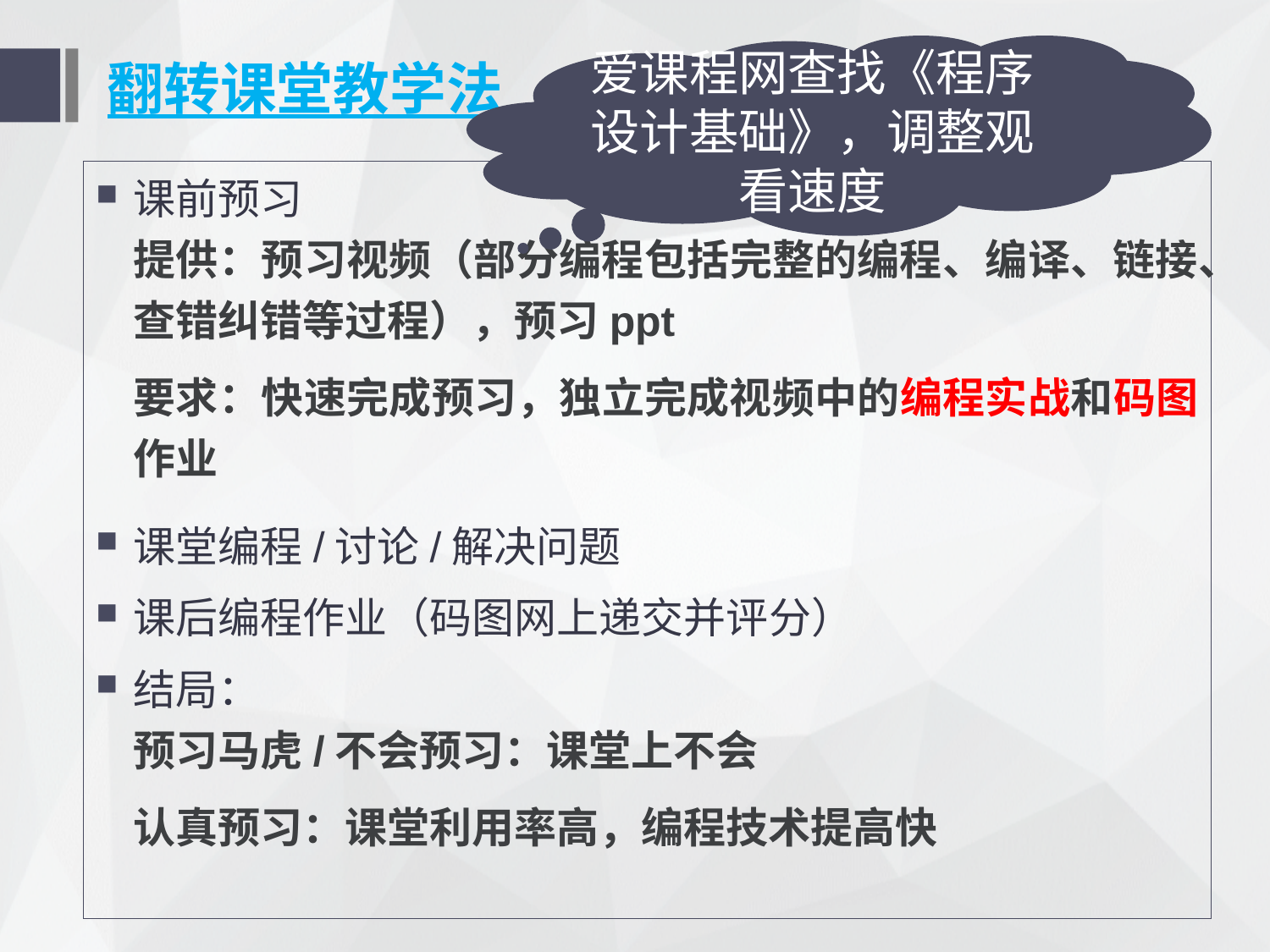

# 翻转课堂教学法
爱课程网查找《程序设计基础》，调整观看速度
课前预习
提供：预习视频（部分编程包括完整的编程、编译、链接、查错纠错等过程），预习ppt
要求：快速完成预习，独立完成视频中的编程实战和码图作业
课堂编程/讨论/解决问题
课后编程作业（码图网上递交并评分）
结局：
预习马虎/不会预习：课堂上不会
认真预习：课堂利用率高，编程技术提高快